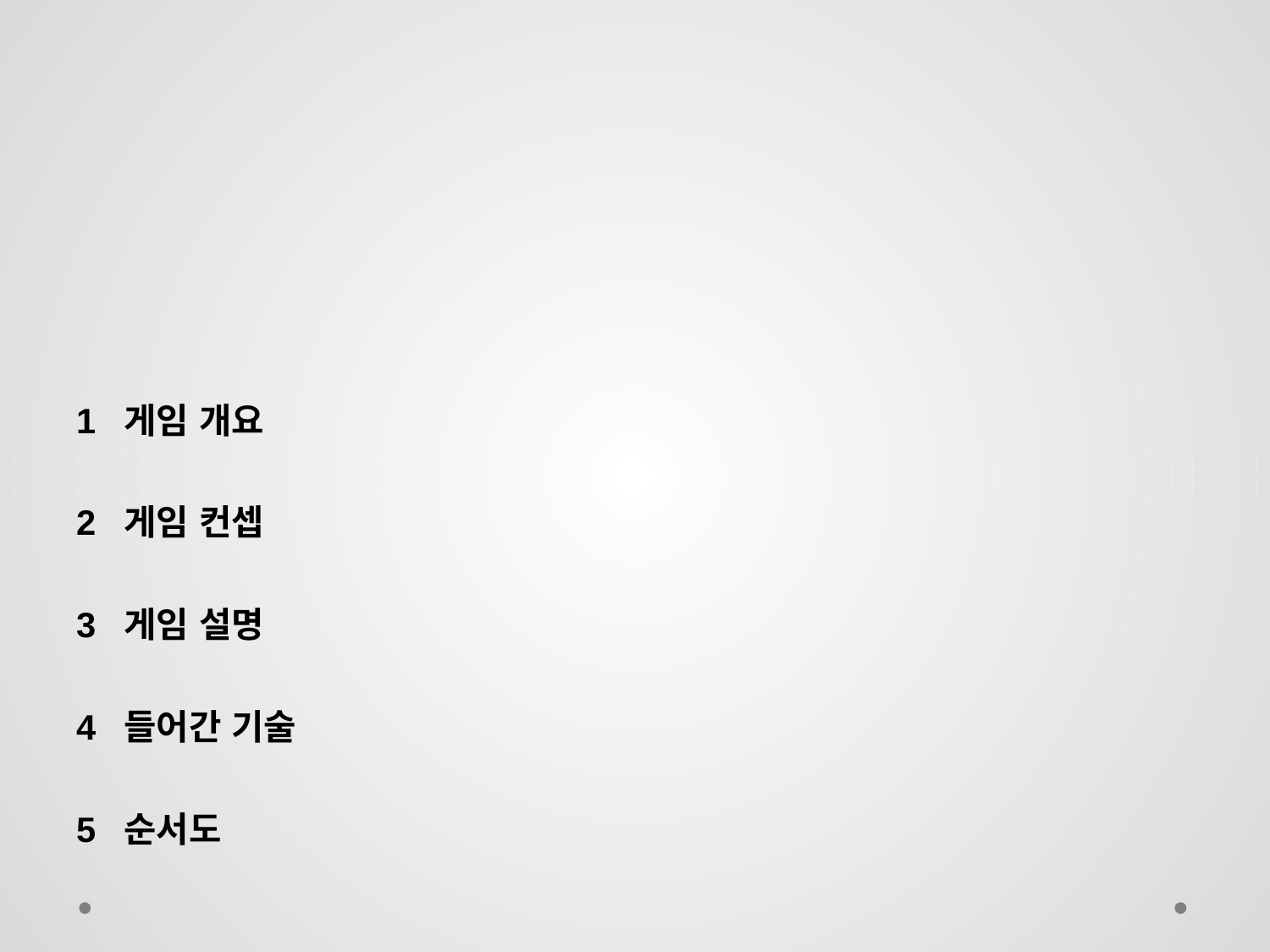

# 1  게임 개요 2  게임 컨셉 3  게임 설명 4  들어간 기술 5  순서도